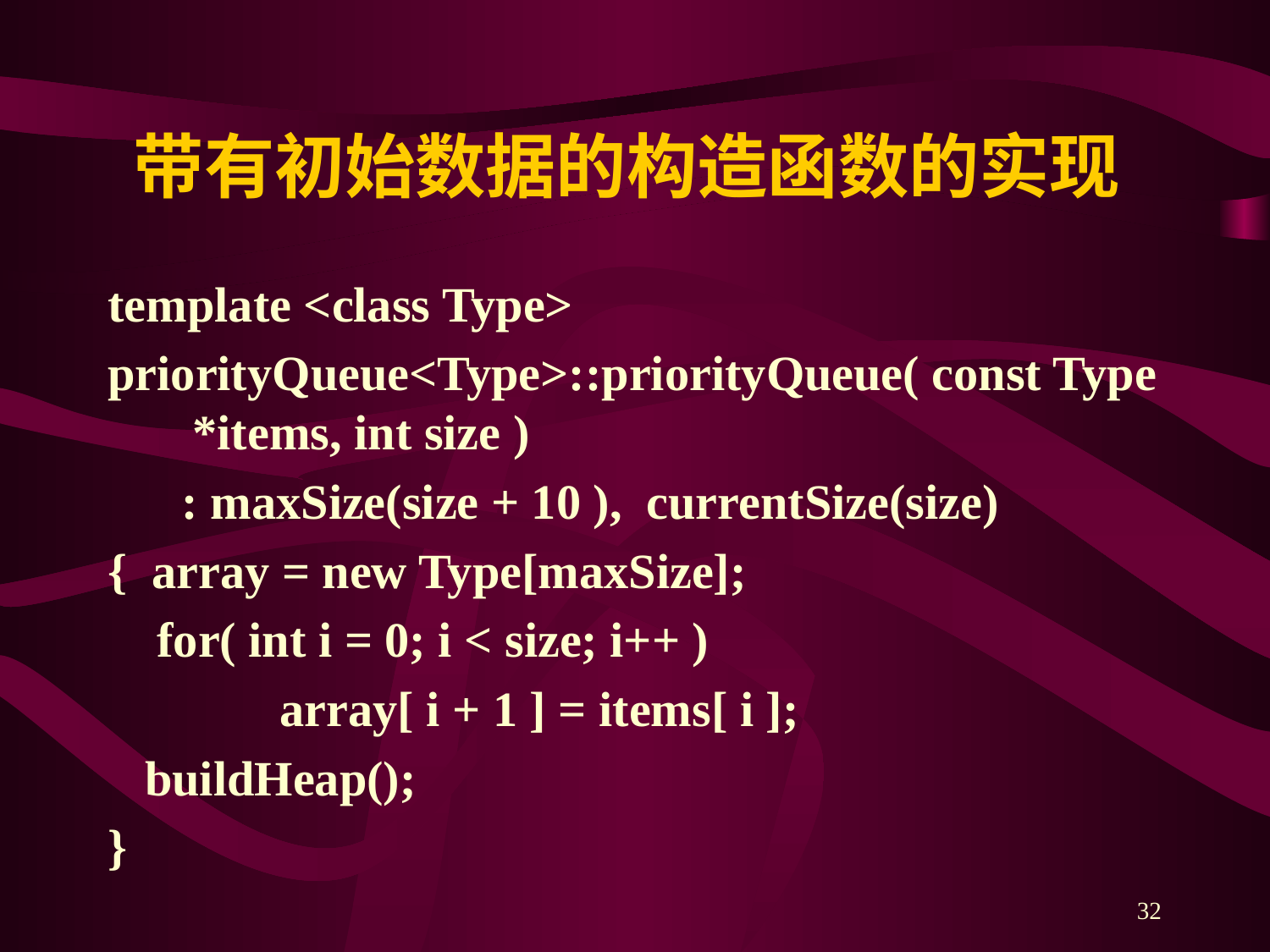

# 带有初始数据的构造函数的实现
template <class Type>
priorityQueue<Type>::priorityQueue( const Type *items, int size )
      : maxSize(size + 10 ),  currentSize(size)
{  array = new Type[maxSize];
    for( int i = 0; i < size; i++ )
              array[ i + 1 ] = items[ i ];
   buildHeap();
}
32